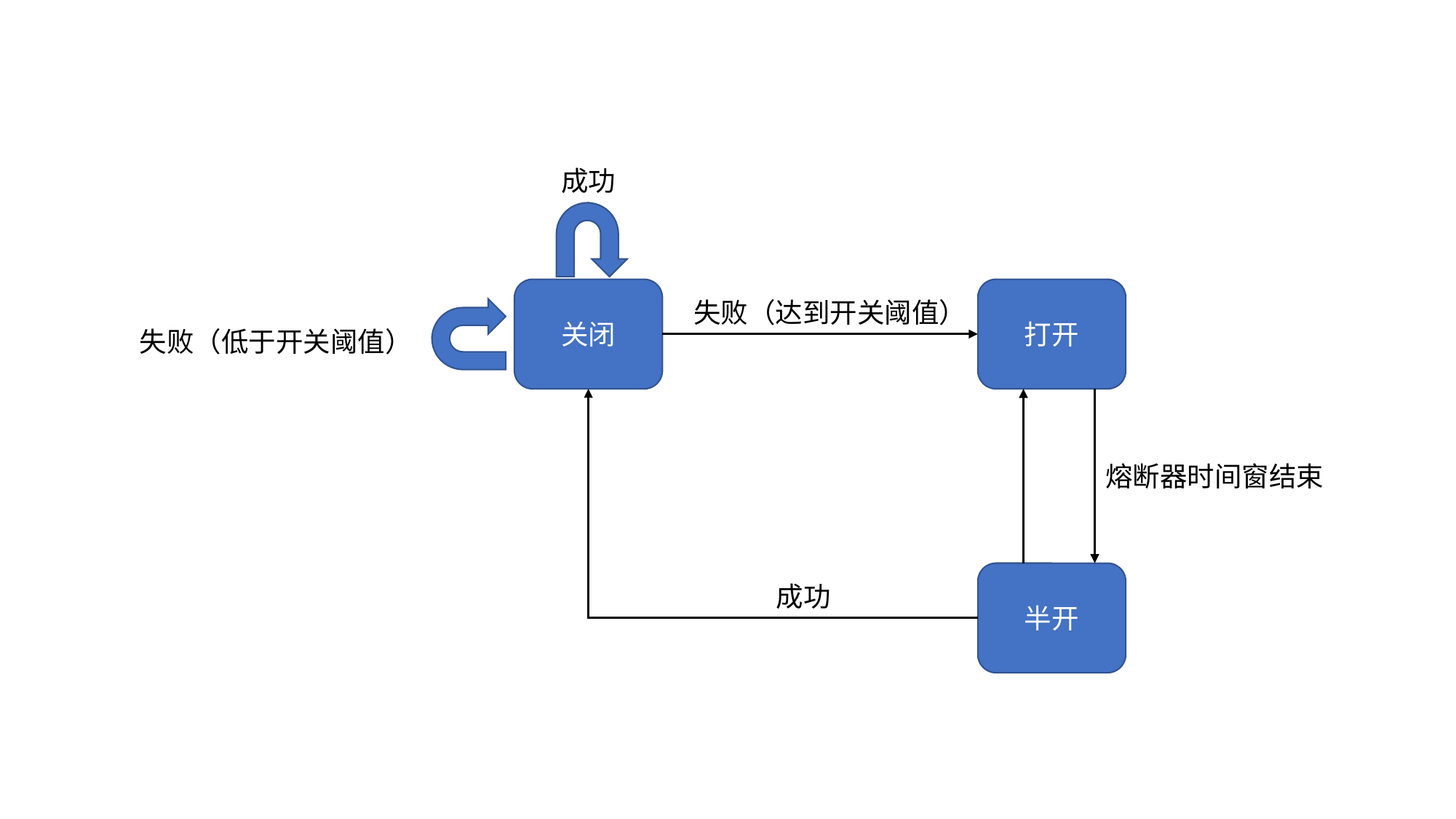

成功

关闭
打开
失败（达到开关阈值）

失败（低于开关阈值）
熔断器时间窗结束
半开
成功